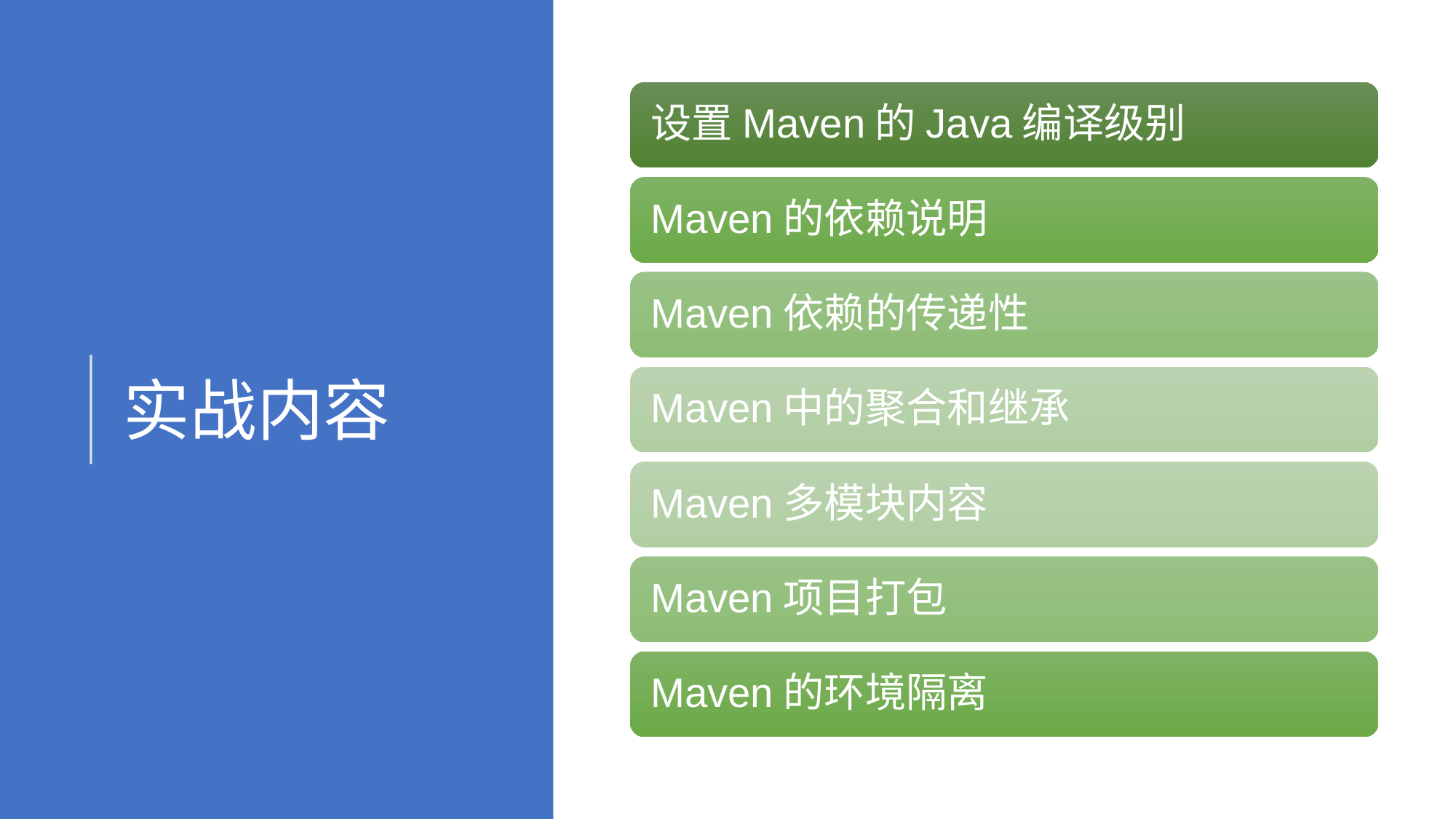

设置Maven的Java编译级别
Maven的依赖说明
Maven依赖的传递性
Maven中的聚合和继承
Maven多模块内容
Maven项目打包
Maven的环境隔离
# 实战内容